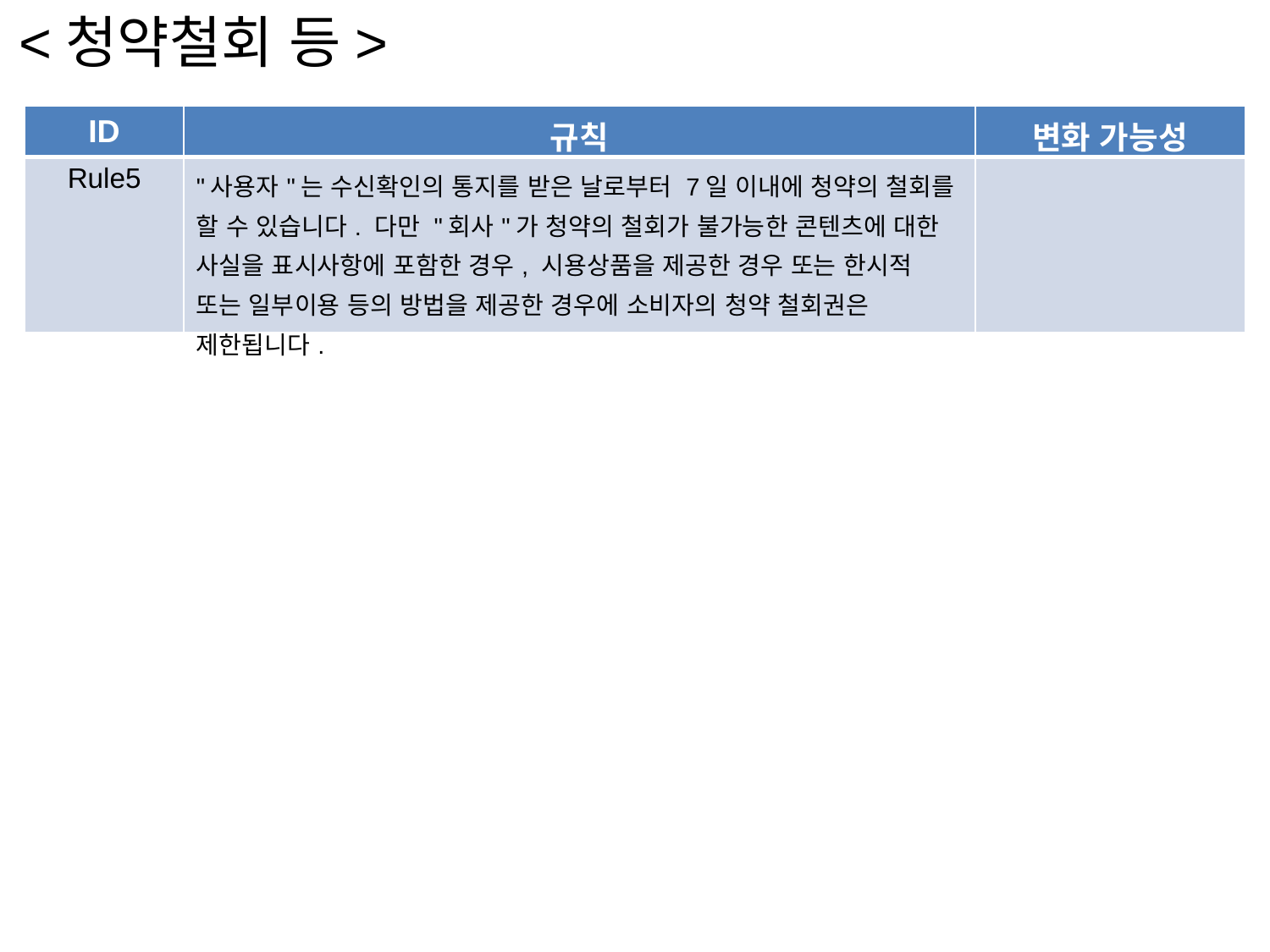

<청약철회 등>
| ID | 규칙 | 변화 가능성 |
| --- | --- | --- |
| Rule5 | "사용자"는 수신확인의 통지를 받은 날로부터 7일 이내에 청약의 철회를 할 수 있습니다. 다만 "회사"가 청약의 철회가 불가능한 콘텐츠에 대한 사실을 표시사항에 포함한 경우, 시용상품을 제공한 경우 또는 한시적 또는 일부이용 등의 방법을 제공한 경우에 소비자의 청약 철회권은 제한됩니다. |  |